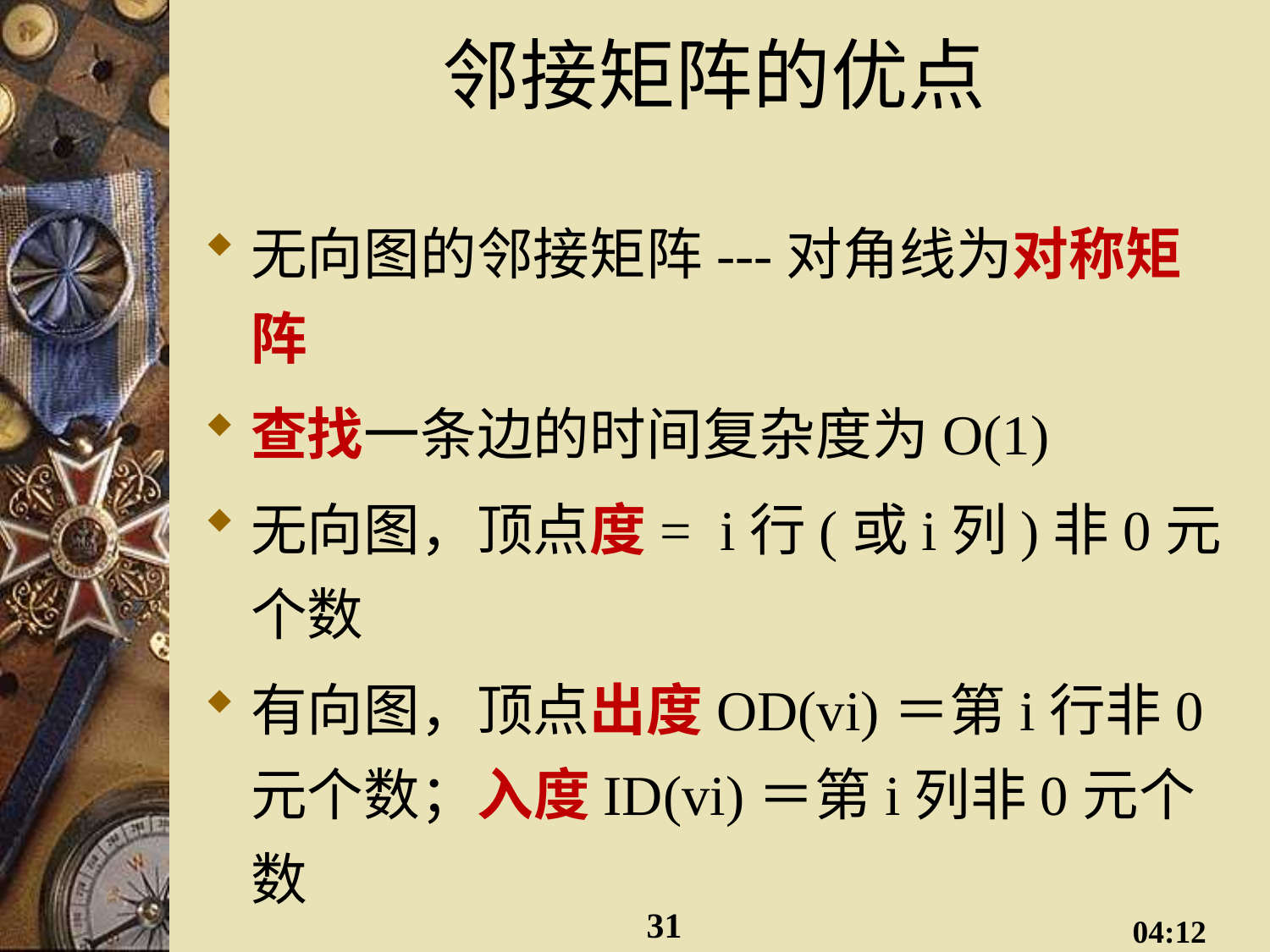

# 邻接矩阵的优点
无向图的邻接矩阵---对角线为对称矩阵
查找一条边的时间复杂度为O(1)
无向图，顶点度=  i行(或i列)非0元个数
有向图，顶点出度OD(vi)＝第i行非0元个数；入度ID(vi)＝第i列非0元个数